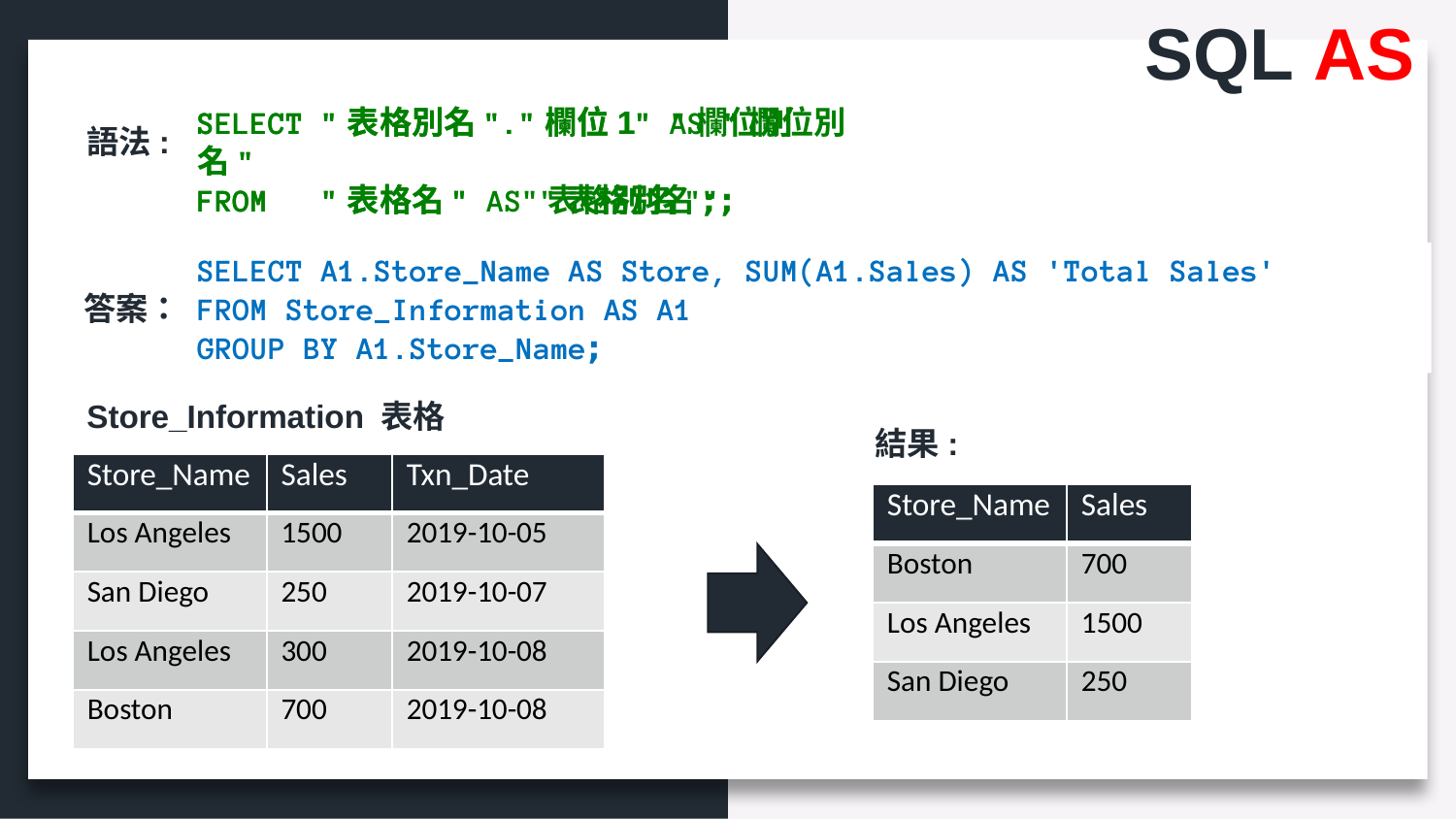

SQL AS
SELECT "表格別名"."欄位1" "欄位別名"
FROM   "表格名"   "表格別名";
SELECT "表格別名"."欄位1" AS "欄位別名"
FROM   "表格名" AS "表格別名";
語法:
SELECT A1.Store_Name AS Store, SUM(A1.Sales) AS 'Total Sales'
FROM Store_Information AS A1
GROUP BY A1.Store_Name;
答案：
Store_Information 表格
結果:
| Store\_Name | Sales | Txn\_Date |
| --- | --- | --- |
| Los Angeles | 1500 | 2019-10-05 |
| San Diego | 250 | 2019-10-07 |
| Los Angeles | 300 | 2019-10-08 |
| Boston | 700 | 2019-10-08 |
| Store\_Name | Sales |
| --- | --- |
| Boston | 700 |
| Los Angeles | 1500 |
| San Diego | 250 |